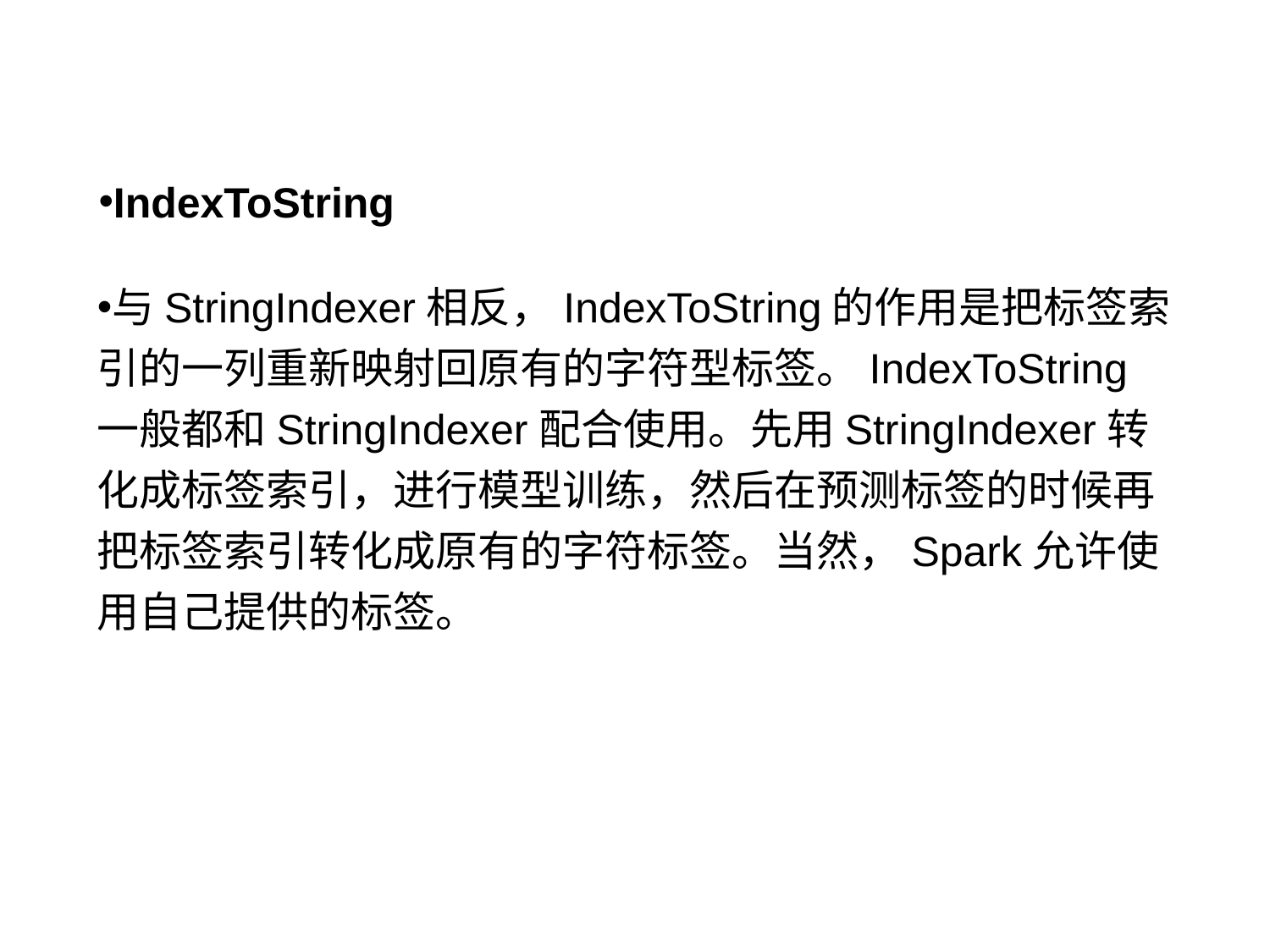

9.6.2 特征转换
IndexToString
与StringIndexer相反，IndexToString的作用是把标签索引的一列重新映射回原有的字符型标签。IndexToString一般都和StringIndexer配合使用。先用StringIndexer转化成标签索引，进行模型训练，然后在预测标签的时候再把标签索引转化成原有的字符标签。当然，Spark允许使用自己提供的标签。